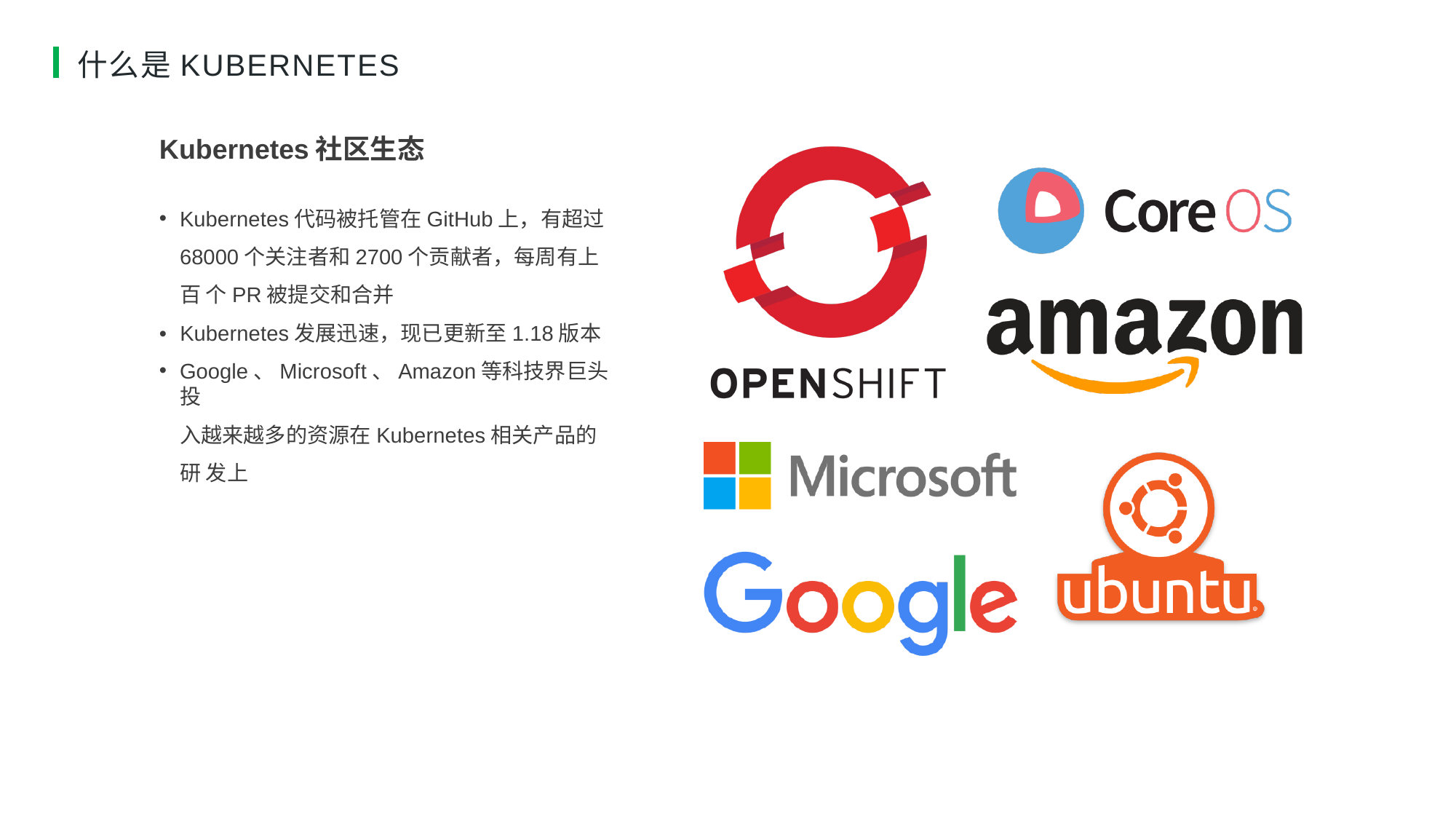

# 什么是KUBERNETES

Kubernetes社区生态

Kubernetes代码被托管在GitHub上，有超过 68000个关注者和2700个贡献者，每周有上百 个PR被提交和合并
•  Kubernetes发展迅速，现已更新至1.18版本
Google、Microsoft、Amazon等科技界巨头投
入越来越多的资源在Kubernetes相关产品的研 发上